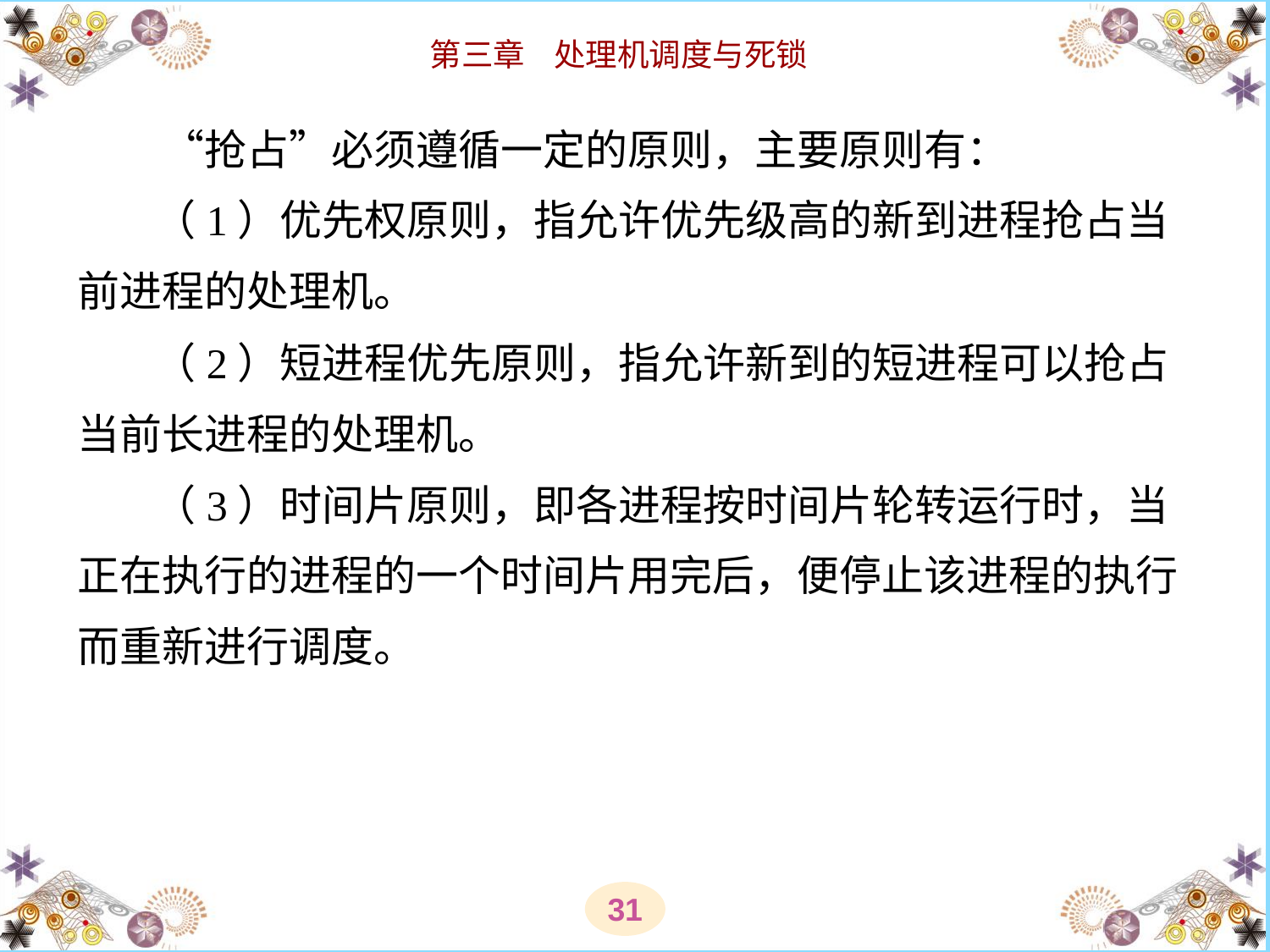

# “抢占”必须遵循一定的原则，主要原则有： （1）优先权原则，指允许优先级高的新到进程抢占当前进程的处理机。 （2）短进程优先原则，指允许新到的短进程可以抢占当前长进程的处理机。 （3）时间片原则，即各进程按时间片轮转运行时，当正在执行的进程的一个时间片用完后，便停止该进程的执行而重新进行调度。